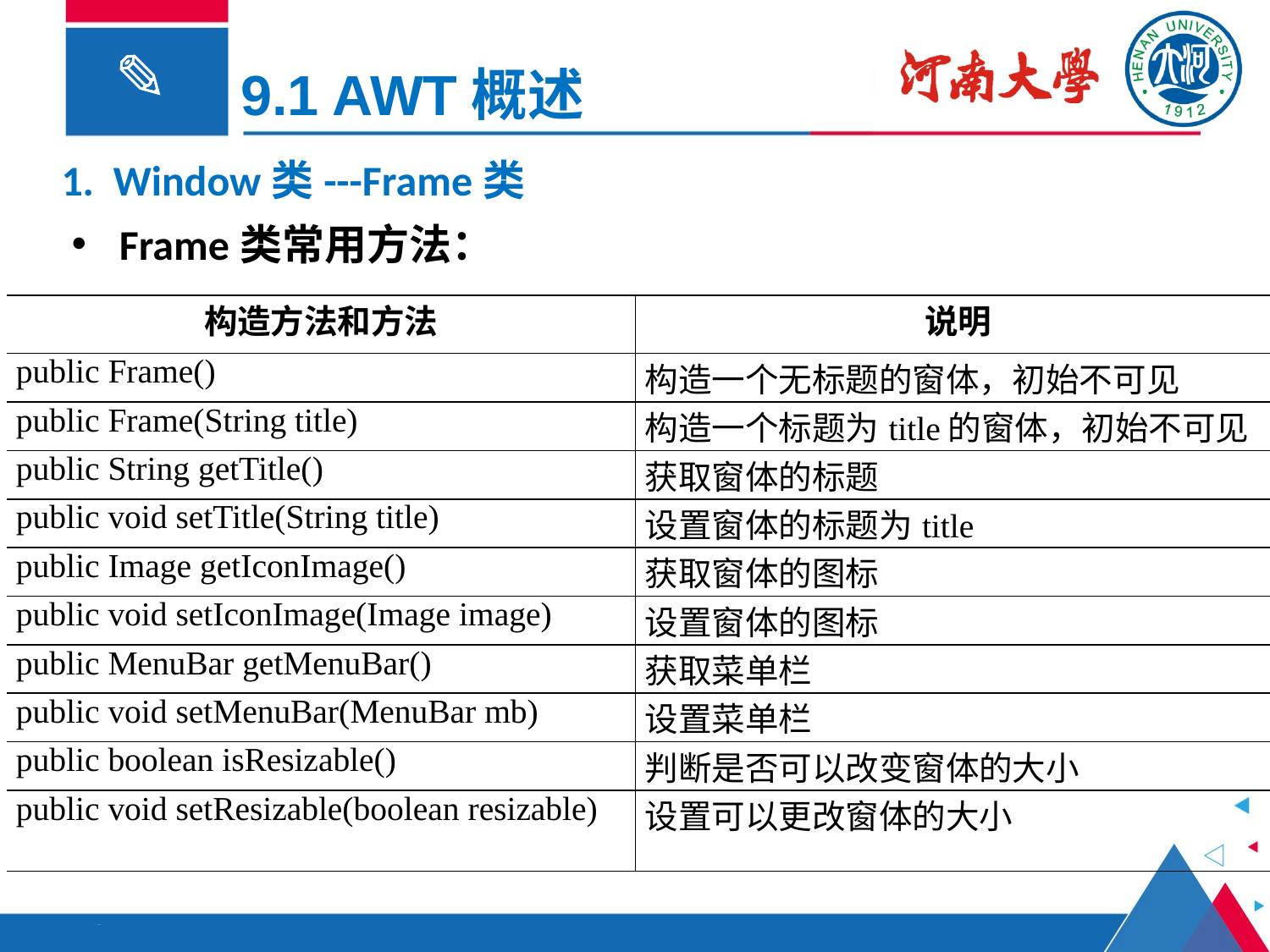

9.1 AWT概述
1.  Window类---Frame类
Frame类常用方法：
| 构造方法和方法 | 说明 |
| --- | --- |
| public Frame() | 构造一个无标题的窗体，初始不可见 |
| public Frame(String title) | 构造一个标题为title的窗体，初始不可见 |
| public String getTitle() | 获取窗体的标题 |
| public void setTitle(String title) | 设置窗体的标题为title |
| public Image getIconImage() | 获取窗体的图标 |
| public void setIconImage(Image image) | 设置窗体的图标 |
| public MenuBar getMenuBar() | 获取菜单栏 |
| public void setMenuBar(MenuBar mb) | 设置菜单栏 |
| public boolean isResizable() | 判断是否可以改变窗体的大小 |
| public void setResizable(boolean resizable) | 设置可以更改窗体的大小 |